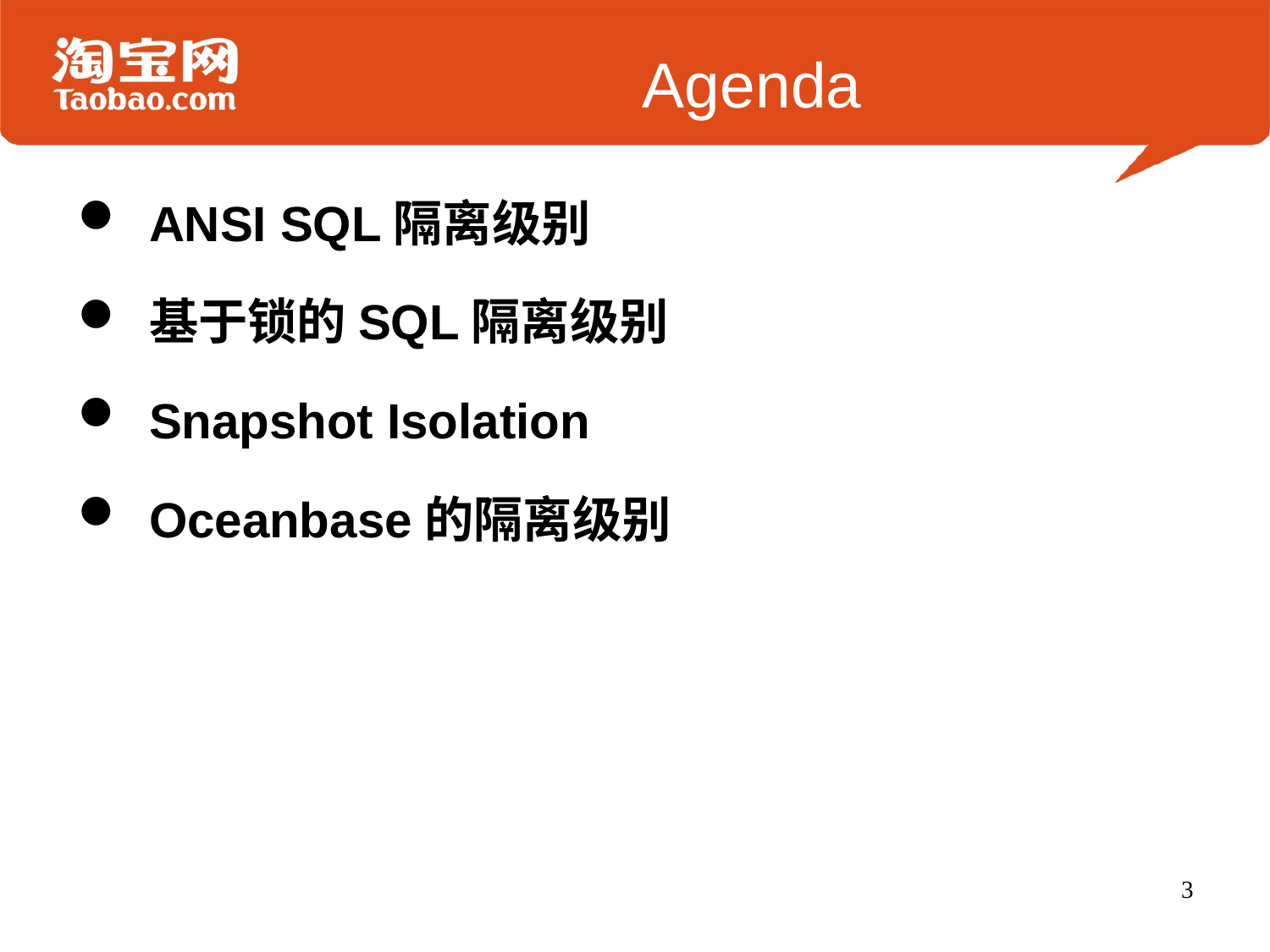

# Agenda
ANSI SQL隔离级别
基于锁的SQL隔离级别
Snapshot Isolation
Oceanbase的隔离级别
3